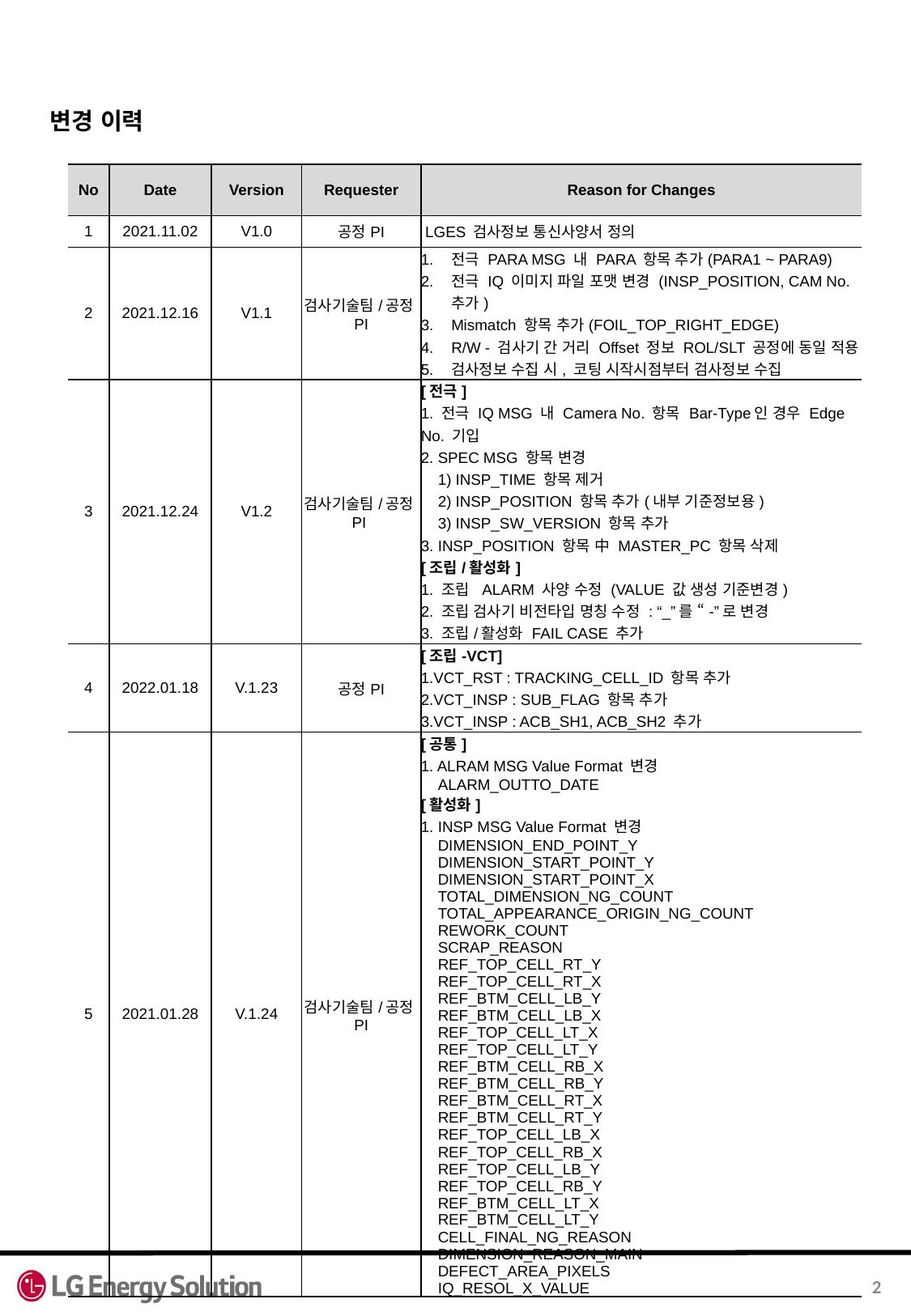

변경 이력
| No | Date | Version | Requester | Reason for Changes |
| --- | --- | --- | --- | --- |
| 1 | 2021.11.02 | V1.0 | 공정PI | LGES 검사정보 통신사양서 정의 |
| 2 | 2021.12.16 | V1.1 | 검사기술팀/공정PI | 전극 PARA MSG 내 PARA 항목 추가(PARA1 ~ PARA9) 전극 IQ 이미지 파일 포맷 변경 (INSP\_POSITION, CAM No. 추가) Mismatch 항목 추가(FOIL\_TOP\_RIGHT\_EDGE) R/W - 검사기 간 거리 Offset 정보 ROL/SLT 공정에 동일 적용 검사정보 수집 시, 코팅 시작시점부터 검사정보 수집 |
| 3 | 2021.12.24 | V1.2 | 검사기술팀/공정PI | [전극] 1. 전극 IQ MSG 내 Camera No. 항목 Bar-Type인 경우 Edge No. 기입 2. SPEC MSG 항목 변경 1) INSP\_TIME 항목 제거 2) INSP\_POSITION 항목 추가(내부 기준정보용) 3) INSP\_SW\_VERSION 항목 추가 3. INSP\_POSITION 항목 中 MASTER\_PC 항목 삭제 [조립/활성화] 1. 조립 ALARM 사양 수정 (VALUE 값 생성 기준변경) 2. 조립 검사기 비전타입 명칭 수정 : “\_”를 “-”로 변경 3. 조립/활성화 FAIL CASE 추가 |
| 4 | 2022.01.18 | V.1.23 | 공정PI | [조립-VCT] 1.VCT\_RST : TRACKING\_CELL\_ID 항목 추가 2.VCT\_INSP : SUB\_FLAG 항목 추가 3.VCT\_INSP : ACB\_SH1, ACB\_SH2 추가 |
| 5 | 2021.01.28 | V.1.24 | 검사기술팀/공정PI | [공통] 1. ALRAM MSG Value Format 변경 ALARM\_OUTTO\_DATE [활성화] 1. INSP MSG Value Format 변경 DIMENSION\_END\_POINT\_Y DIMENSION\_START\_POINT\_Y DIMENSION\_START\_POINT\_X TOTAL\_DIMENSION\_NG\_COUNT TOTAL\_APPEARANCE\_ORIGIN\_NG\_COUNT REWORK\_COUNT SCRAP\_REASON REF\_TOP\_CELL\_RT\_Y REF\_TOP\_CELL\_RT\_X REF\_BTM\_CELL\_LB\_Y REF\_BTM\_CELL\_LB\_X REF\_TOP\_CELL\_LT\_X REF\_TOP\_CELL\_LT\_Y REF\_BTM\_CELL\_RB\_X REF\_BTM\_CELL\_RB\_Y REF\_BTM\_CELL\_RT\_X REF\_BTM\_CELL\_RT\_Y REF\_TOP\_CELL\_LB\_X REF\_TOP\_CELL\_RB\_X REF\_TOP\_CELL\_LB\_Y REF\_TOP\_CELL\_RB\_Y REF\_BTM\_CELL\_LT\_X REF\_BTM\_CELL\_LT\_Y CELL\_FINAL\_NG\_REASON DIMENSION\_REASON\_MAIN DEFECT\_AREA\_PIXELS IQ\_RESOL\_X\_VALUE |
2